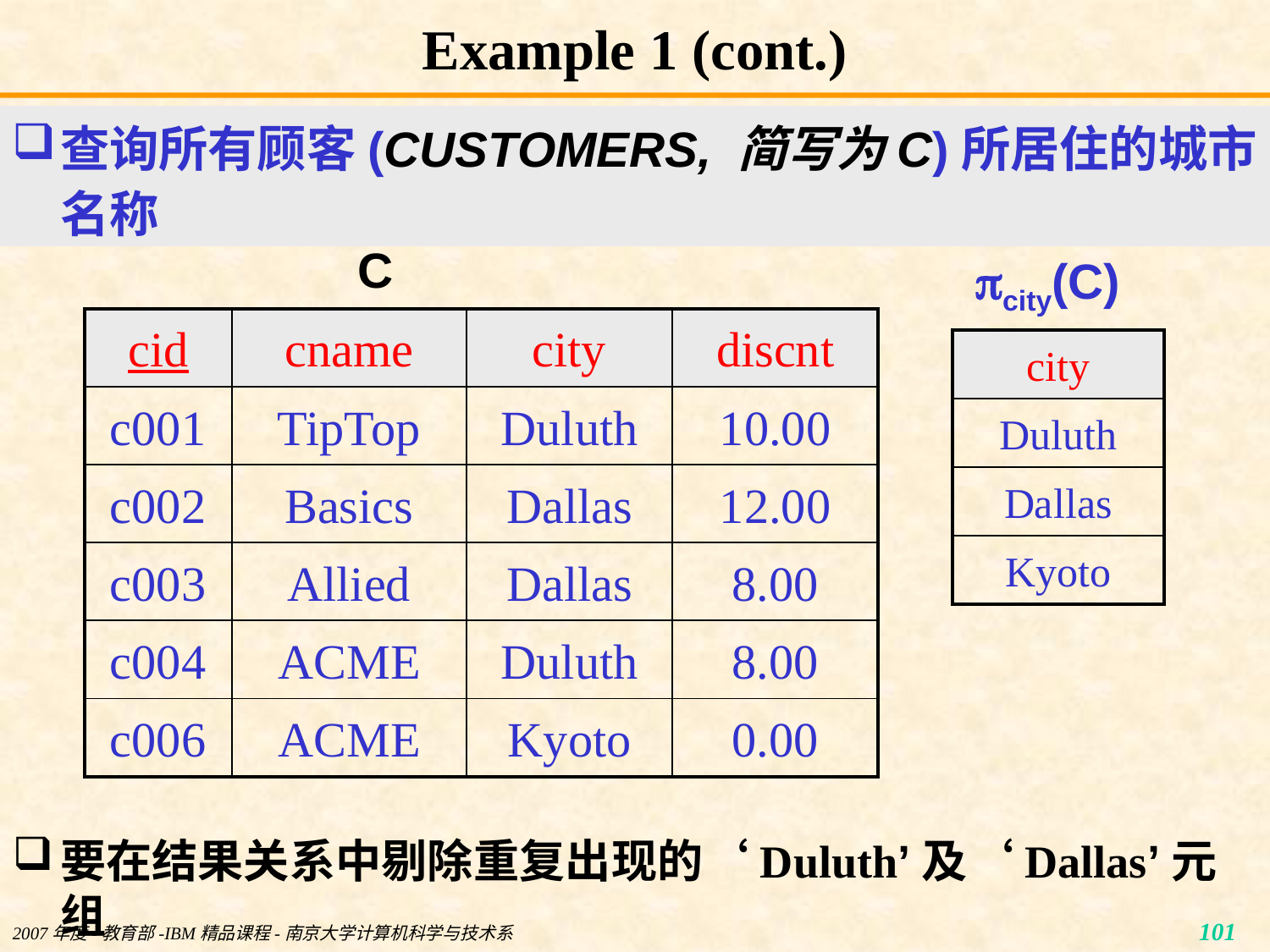

# Example 1 (cont.)
查询所有顾客(CUSTOMERS, 简写为C)所居住的城市名称
C
πcity(C)
| cid | cname | city | discnt |
| --- | --- | --- | --- |
| c001 | TipTop | Duluth | 10.00 |
| c002 | Basics | Dallas | 12.00 |
| c003 | Allied | Dallas | 8.00 |
| c004 | ACME | Duluth | 8.00 |
| c006 | ACME | Kyoto | 0.00 |
| city |
| --- |
| Duluth |
| Dallas |
| Kyoto |
要在结果关系中剔除重复出现的‘Duluth’及‘Dallas’元组
101
2007年度-教育部-IBM精品课程-南京大学计算机科学与技术系